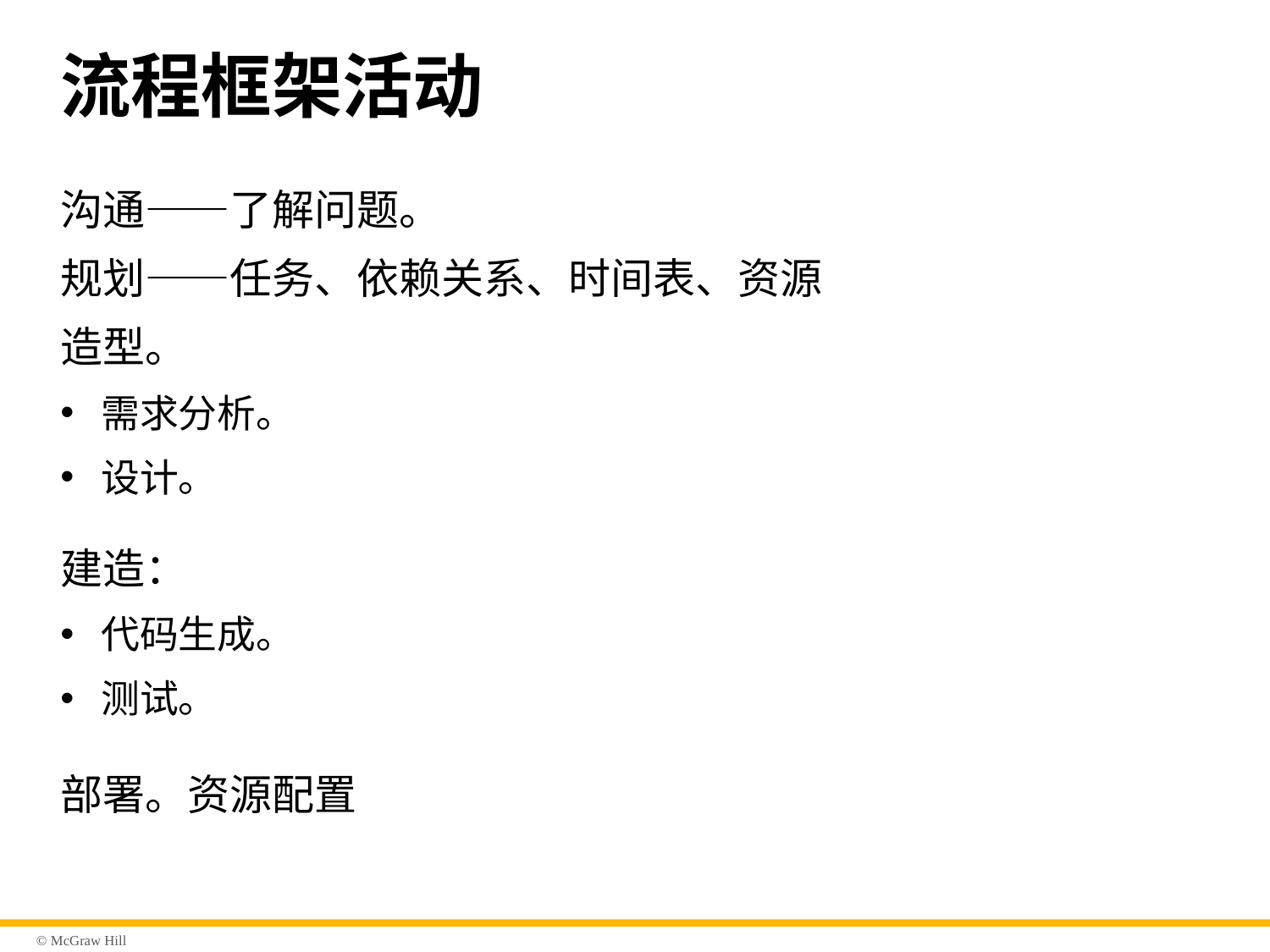

# 流程框架活动
沟通——了解问题。
规划——任务、依赖关系、时间表、资源
造型。
需求分析。
设计。
建造：
代码生成。
测试。
部署。资源配置
11